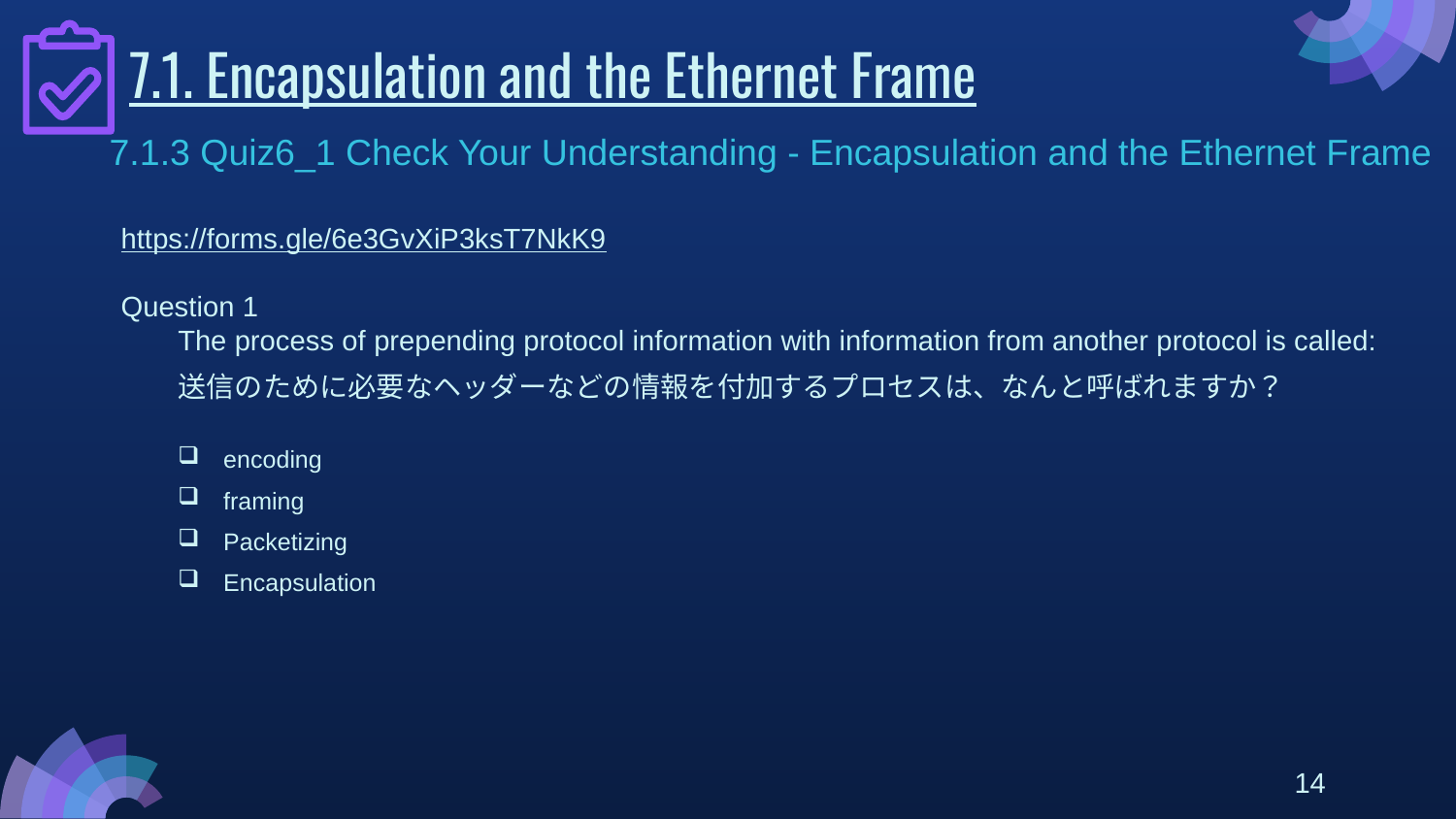

# 7.1. Encapsulation and the Ethernet Frame
7.1.3 Quiz6_1 Check Your Understanding - Encapsulation and the Ethernet Frame
https://forms.gle/6e3GvXiP3ksT7NkK9

Question 1
The process of prepending protocol information with information from another protocol is called:
送信のために必要なヘッダーなどの情報を付加するプロセスは、なんと呼ばれますか？

encoding
framing
Packetizing
Encapsulation

14